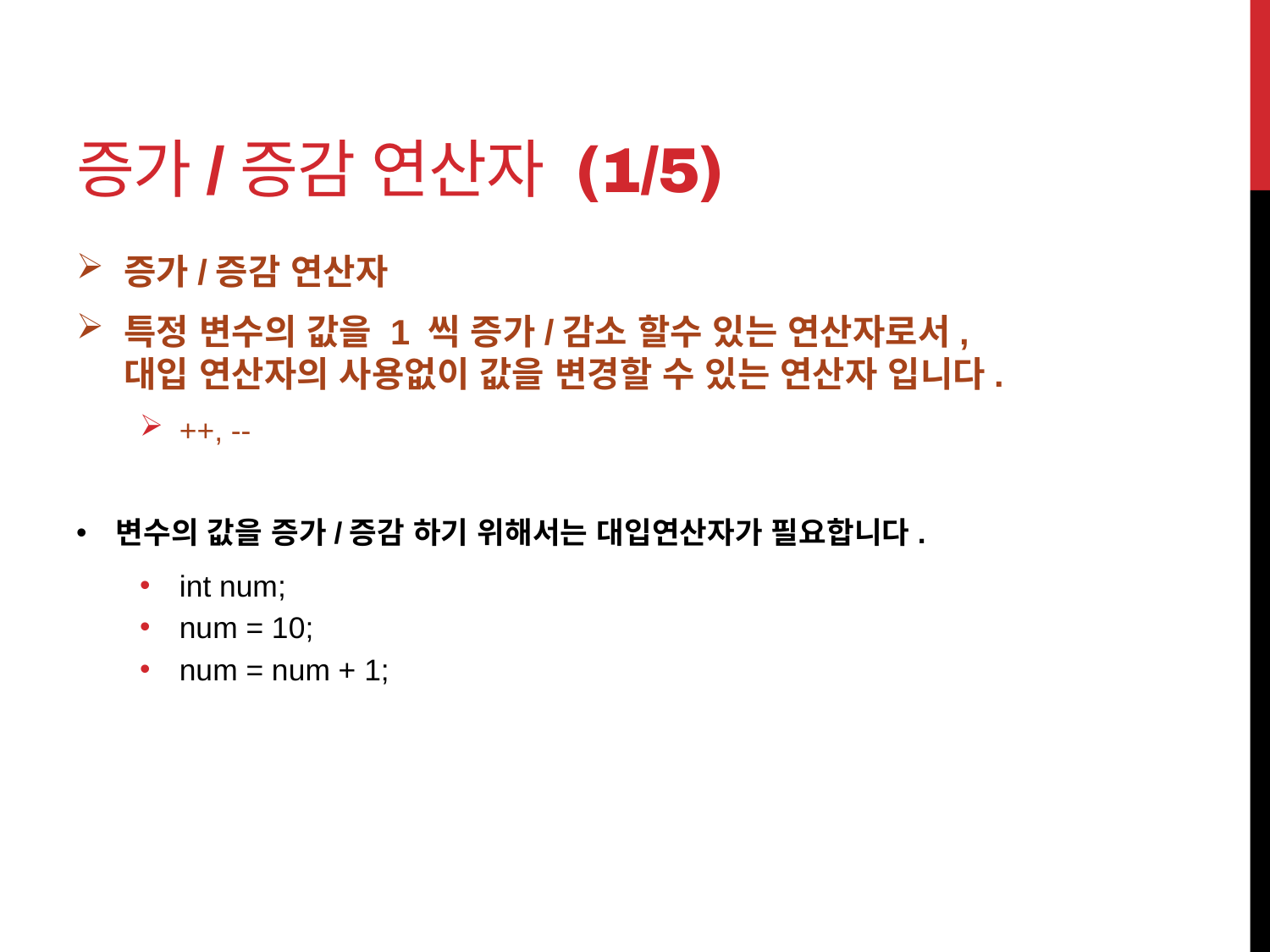

# 증가/증감 연산자 (1/5)
증가/증감 연산자
특정 변수의 값을 1 씩 증가/감소 할수 있는 연산자로서,
대입 연산자의 사용없이 값을 변경할 수 있는 연산자 입니다.
++, --

변수의 값을 증가/증감 하기 위해서는 대입연산자가 필요합니다.
int num;
num = 10;
num = num + 1;